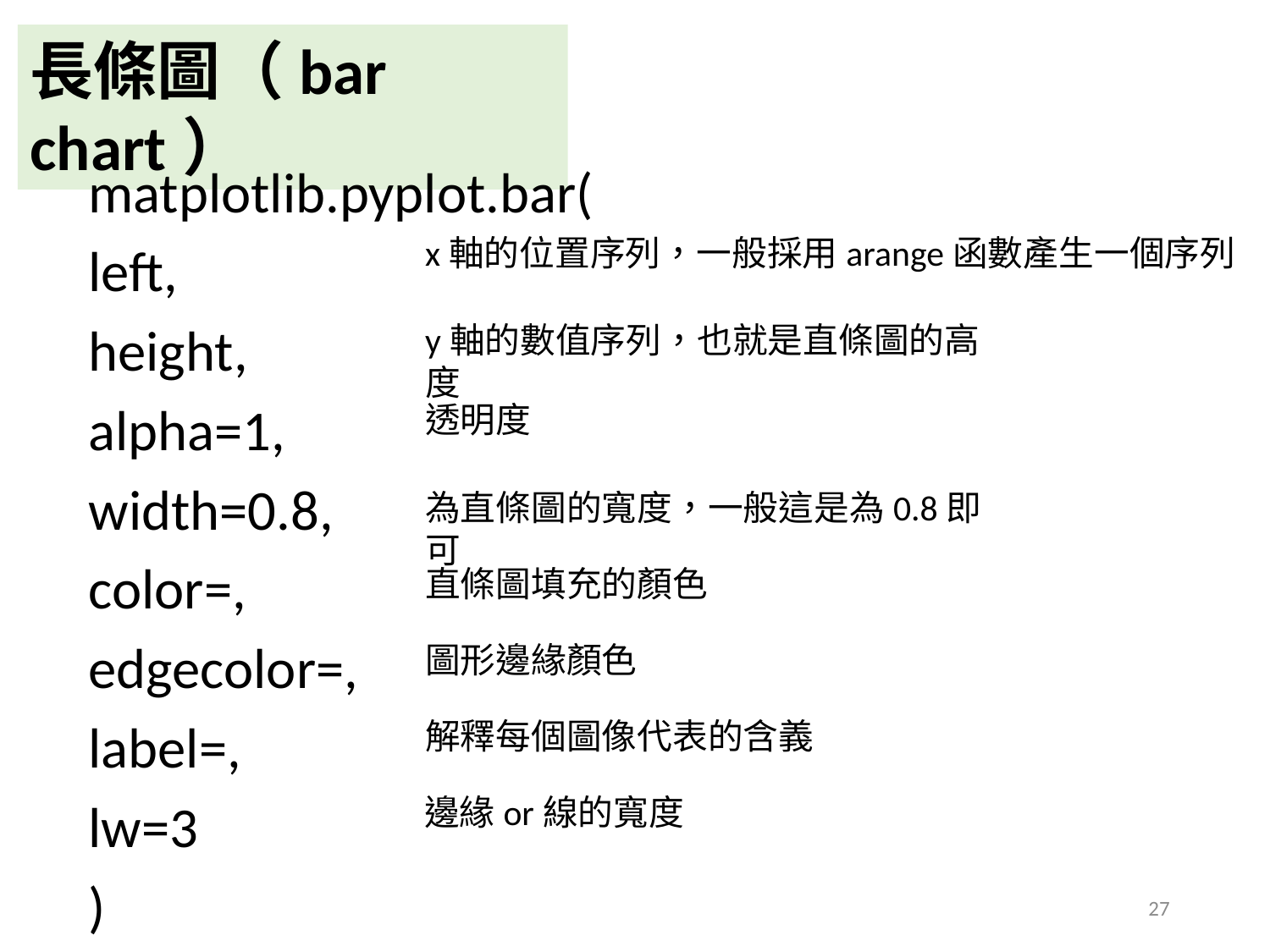

長條圖（bar chart）
matplotlib.pyplot.bar(
left,
height,
alpha=1,
width=0.8,
color=,
edgecolor=,
label=,
lw=3
)
x軸的位置序列，一般採用arange函數產生一個序列
y軸的數值序列，也就是直條圖的高度
透明度
為直條圖的寬度，一般這是為0.8即可
直條圖填充的顏色
圖形邊緣顏色
解釋每個圖像代表的含義
邊緣or線的寬度
27